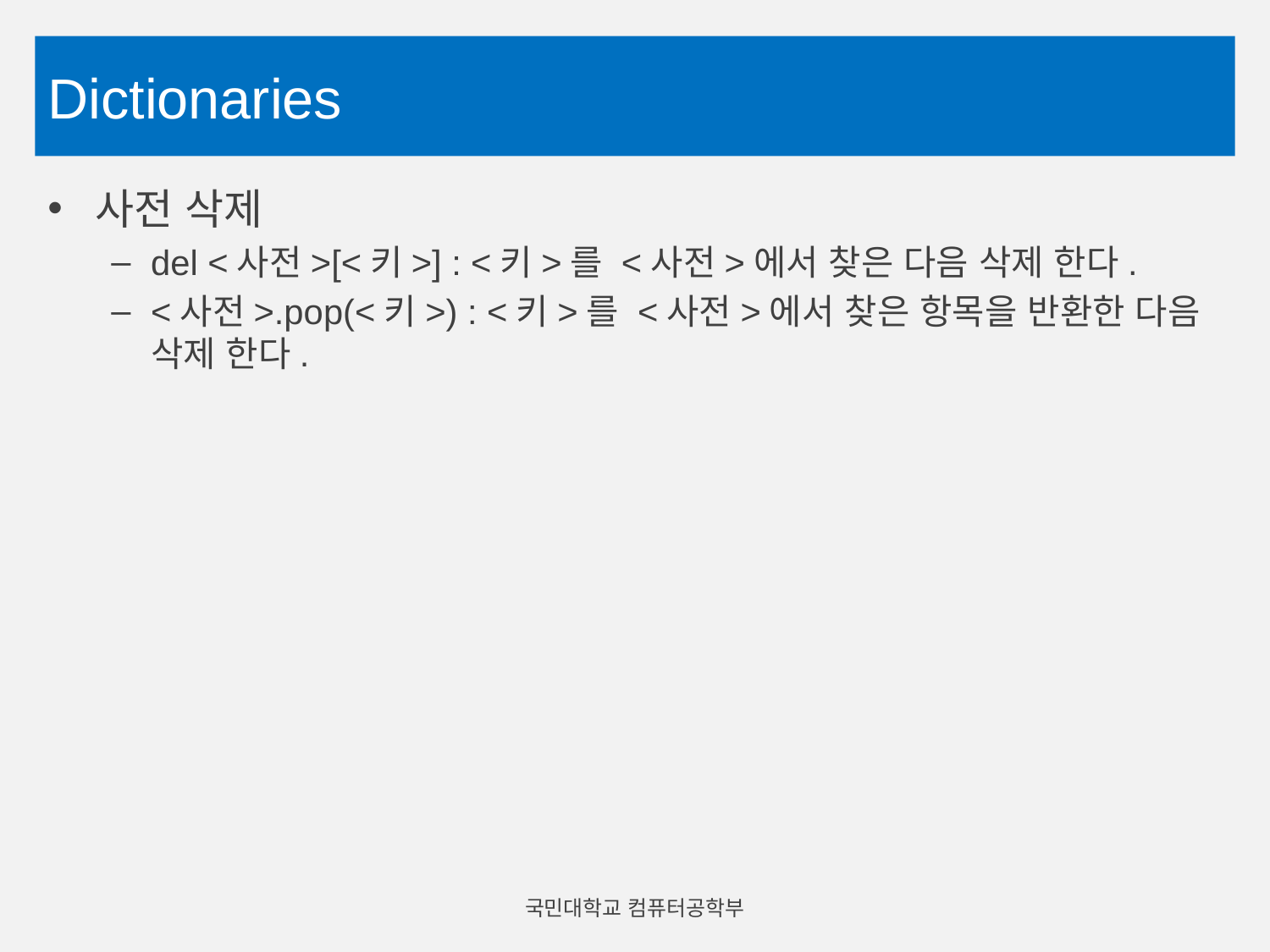

# Dictionaries
사전 삭제
del <사전>[<키>] : <키>를 <사전>에서 찾은 다음 삭제 한다.
<사전>.pop(<키>) : <키>를 <사전>에서 찾은 항목을 반환한 다음 삭제 한다.
국민대학교 컴퓨터공학부